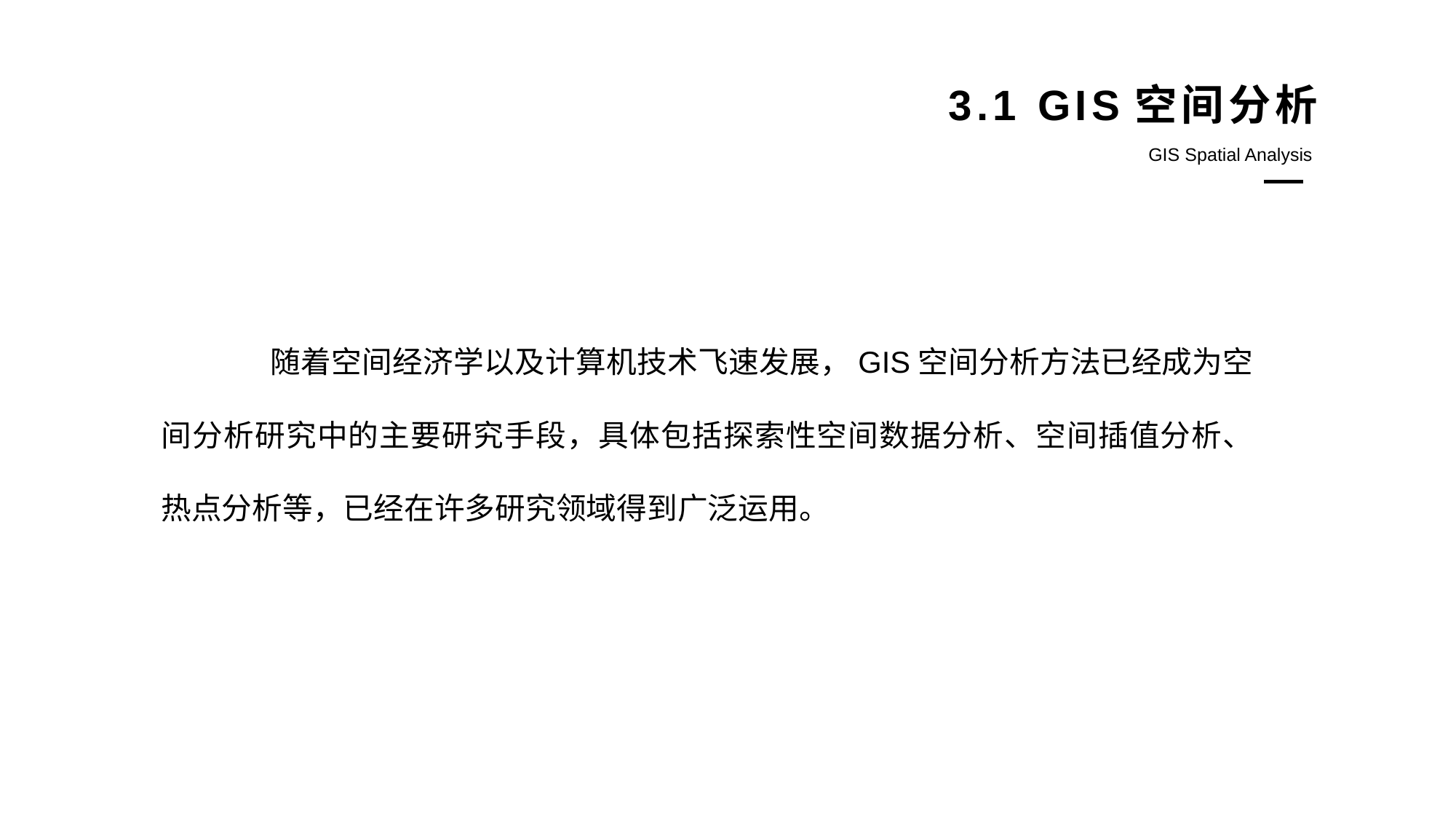

3.1 GIS空间分析
GIS Spatial Analysis
	随着空间经济学以及计算机技术飞速发展，GIS空间分析方法已经成为空间分析研究中的主要研究手段，具体包括探索性空间数据分析、空间插值分析、热点分析等，已经在许多研究领域得到广泛运用。